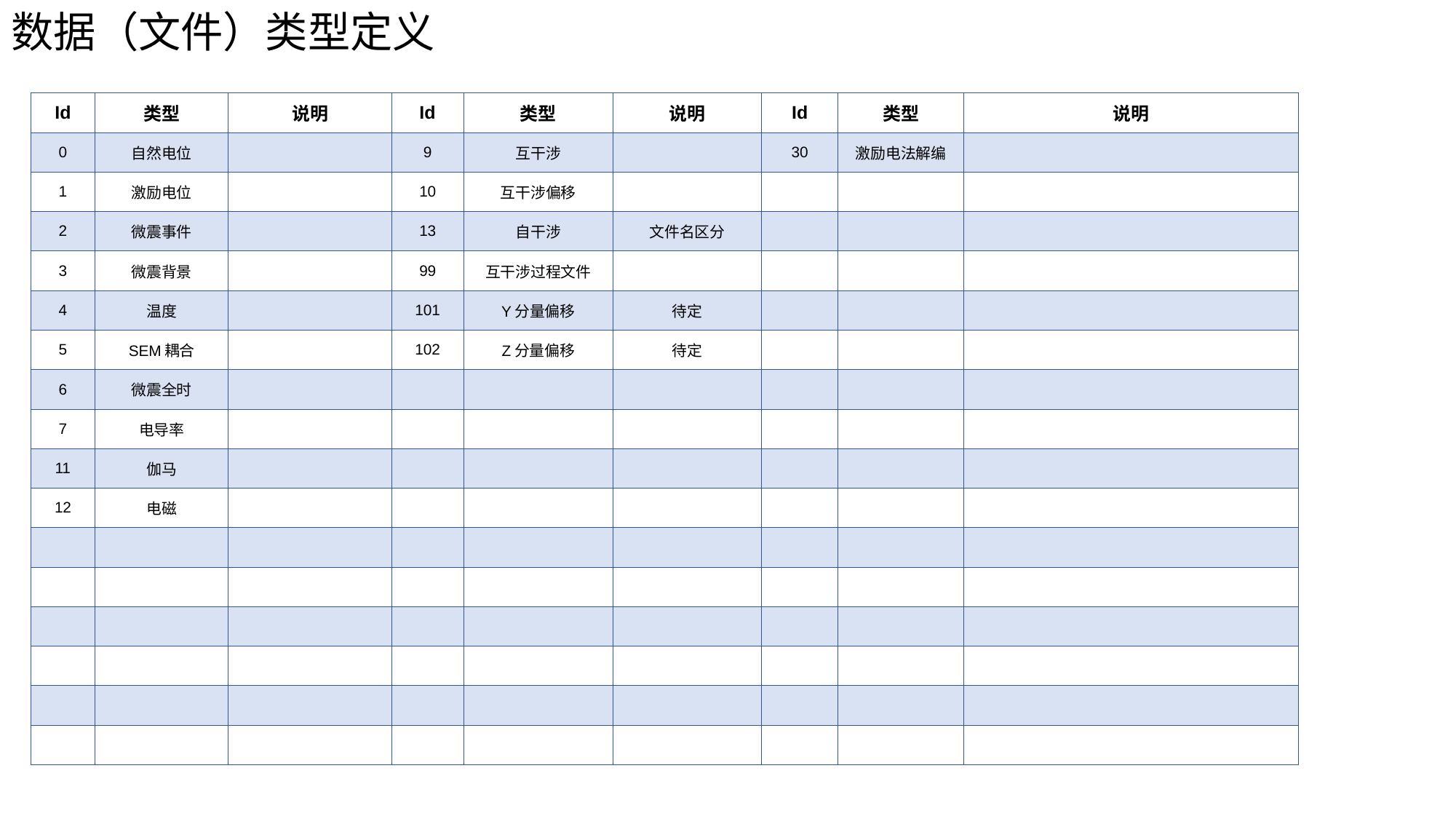

数据（文件）类型定义
| Id | 类型 | 说明 | Id | 类型 | 说明 | Id | 类型 | 说明 |
| --- | --- | --- | --- | --- | --- | --- | --- | --- |
| 0 | 自然电位 |  | 9 | 互干涉 |  | 30 | 激励电法解编 |  |
| 1 | 激励电位 |  | 10 | 互干涉偏移 |  |  |  |  |
| 2 | 微震事件 |  | 13 | 自干涉 | 文件名区分 |  |  |  |
| 3 | 微震背景 |  | 99 | 互干涉过程文件 |  |  |  |  |
| 4 | 温度 |  | 101 | Y分量偏移 | 待定 |  |  |  |
| 5 | SEM耦合 |  | 102 | Z分量偏移 | 待定 |  |  |  |
| 6 | 微震全时 |  |  |  |  |  |  |  |
| 7 | 电导率 |  |  |  |  |  |  |  |
| 11 | 伽马 |  |  |  |  |  |  |  |
| 12 | 电磁 |  |  |  |  |  |  |  |
|  |  |  |  |  |  |  |  |  |
|  |  |  |  |  |  |  |  |  |
|  |  |  |  |  |  |  |  |  |
|  |  |  |  |  |  |  |  |  |
|  |  |  |  |  |  |  |  |  |
|  |  |  |  |  |  |  |  |  |